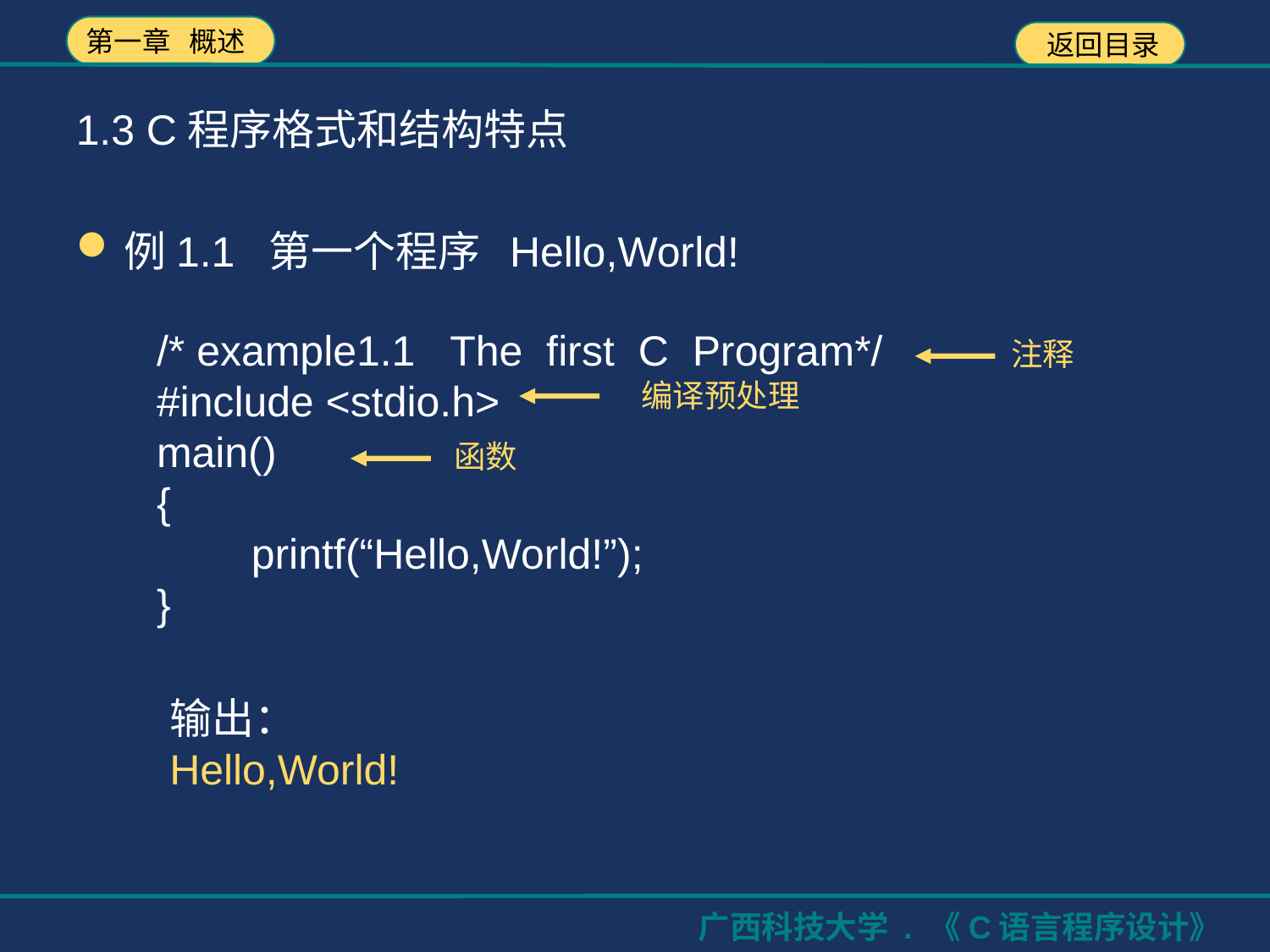

1.3 C程序格式和结构特点

例1.1  第一个程序  Hello,World!
/* example1.1   The  first  C  Program*/
#include <stdio.h>
main()
{
        printf(“Hello,World!”);
}
注释

编译预处理

函数

输出：
Hello,World!